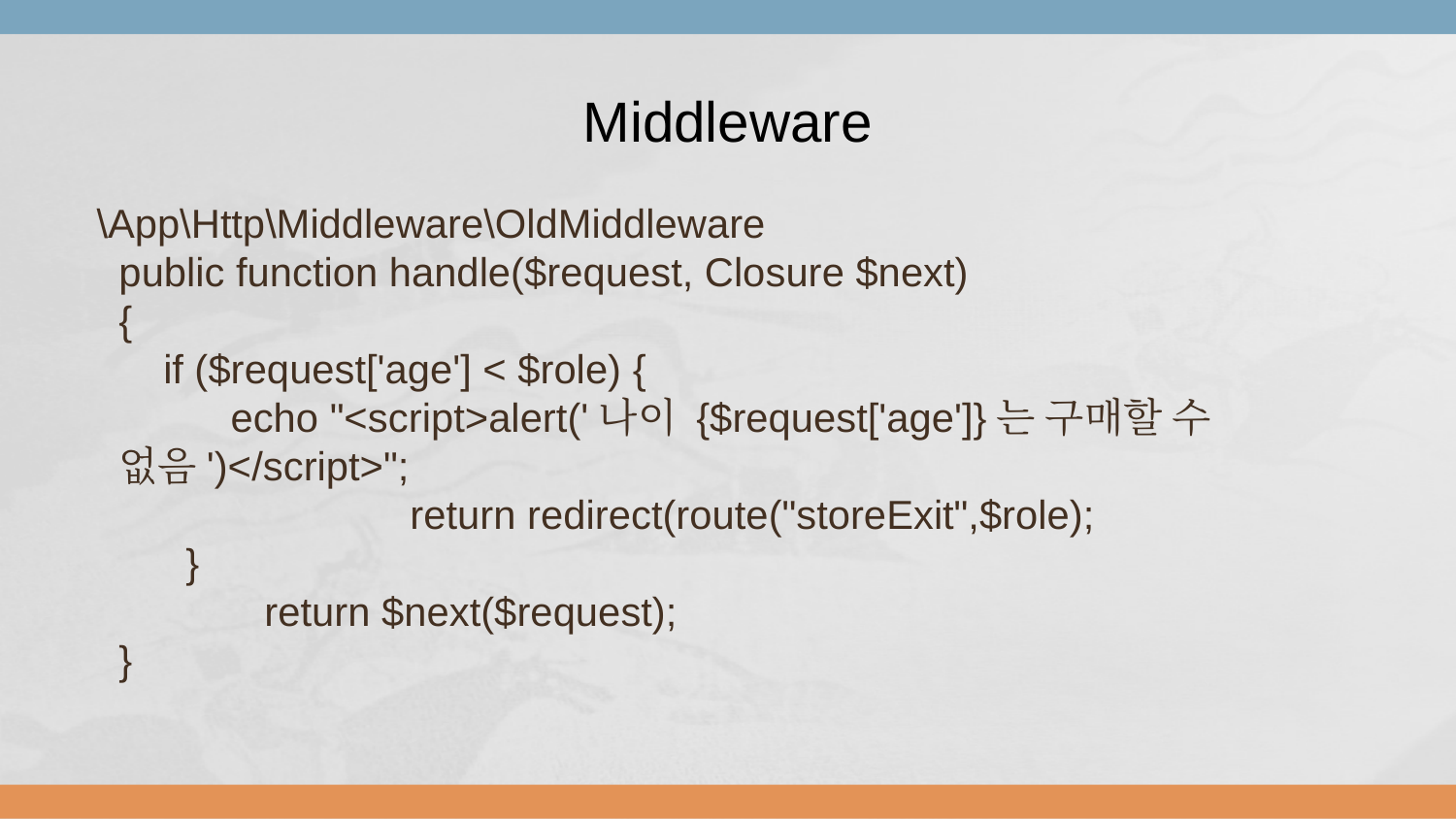

# Middleware
\App\Http\Middleware\OldMiddleware
	public function handle($request, Closure $next)
	{
	    if ($request['age'] < $role) {
            echo "<script>alert('나이 {$request['age']}는 구매할 수 없음')</script>";
			return redirect(route("storeExit",$role);
        }
		return $next($request);
	}